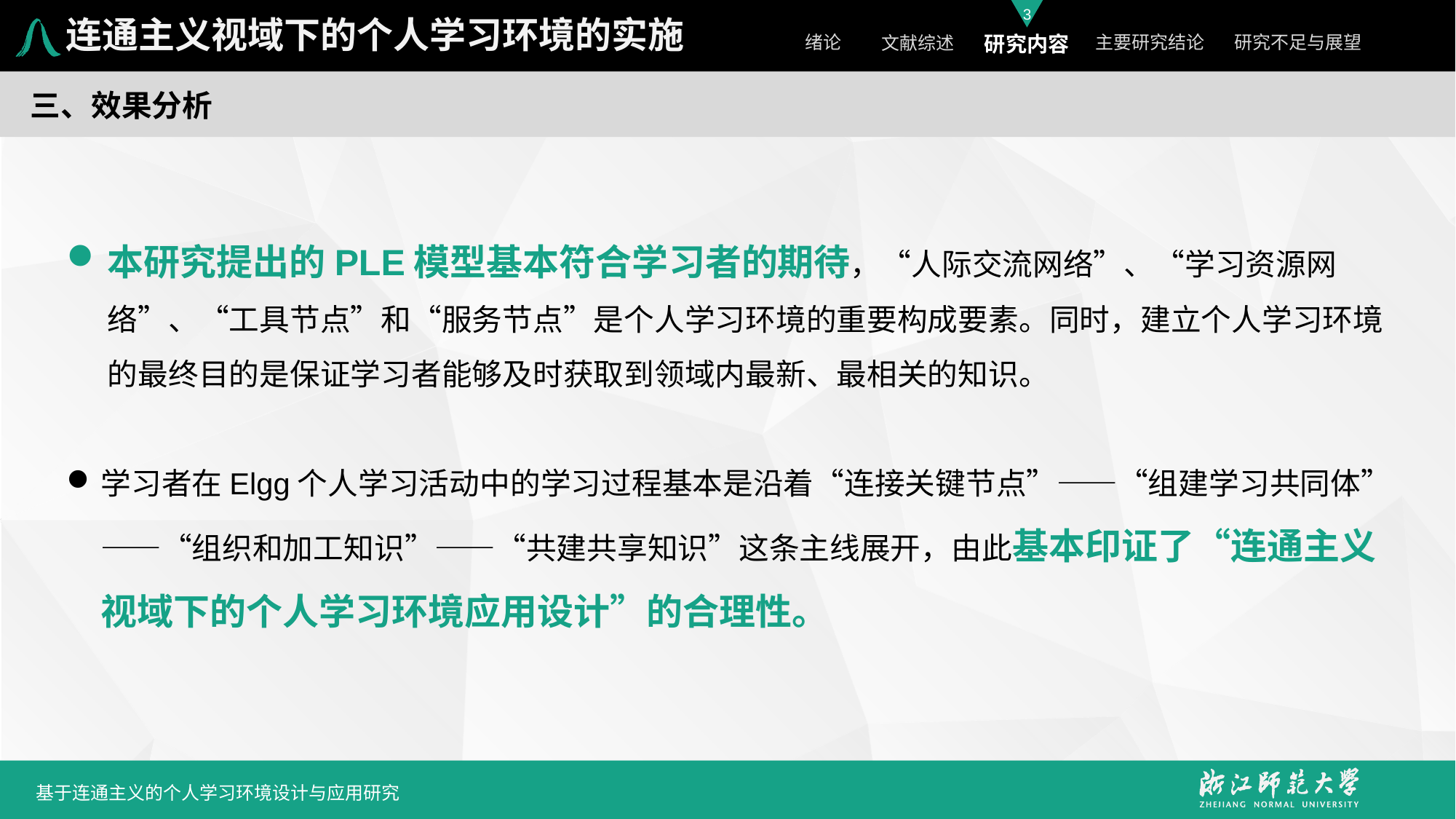

连通主义视域下的个人学习环境的实施
三、效果分析
本研究提出的PLE模型基本符合学习者的期待，“人际交流网络”、“学习资源网络”、“工具节点”和“服务节点”是个人学习环境的重要构成要素。同时，建立个人学习环境的最终目的是保证学习者能够及时获取到领域内最新、最相关的知识。

学习者在Elgg个人学习活动中的学习过程基本是沿着“连接关键节点”——“组建学习共同体”——“组织和加工知识”——“共建共享知识”这条主线展开，由此基本印证了“连通主义视域下的个人学习环境应用设计”的合理性。